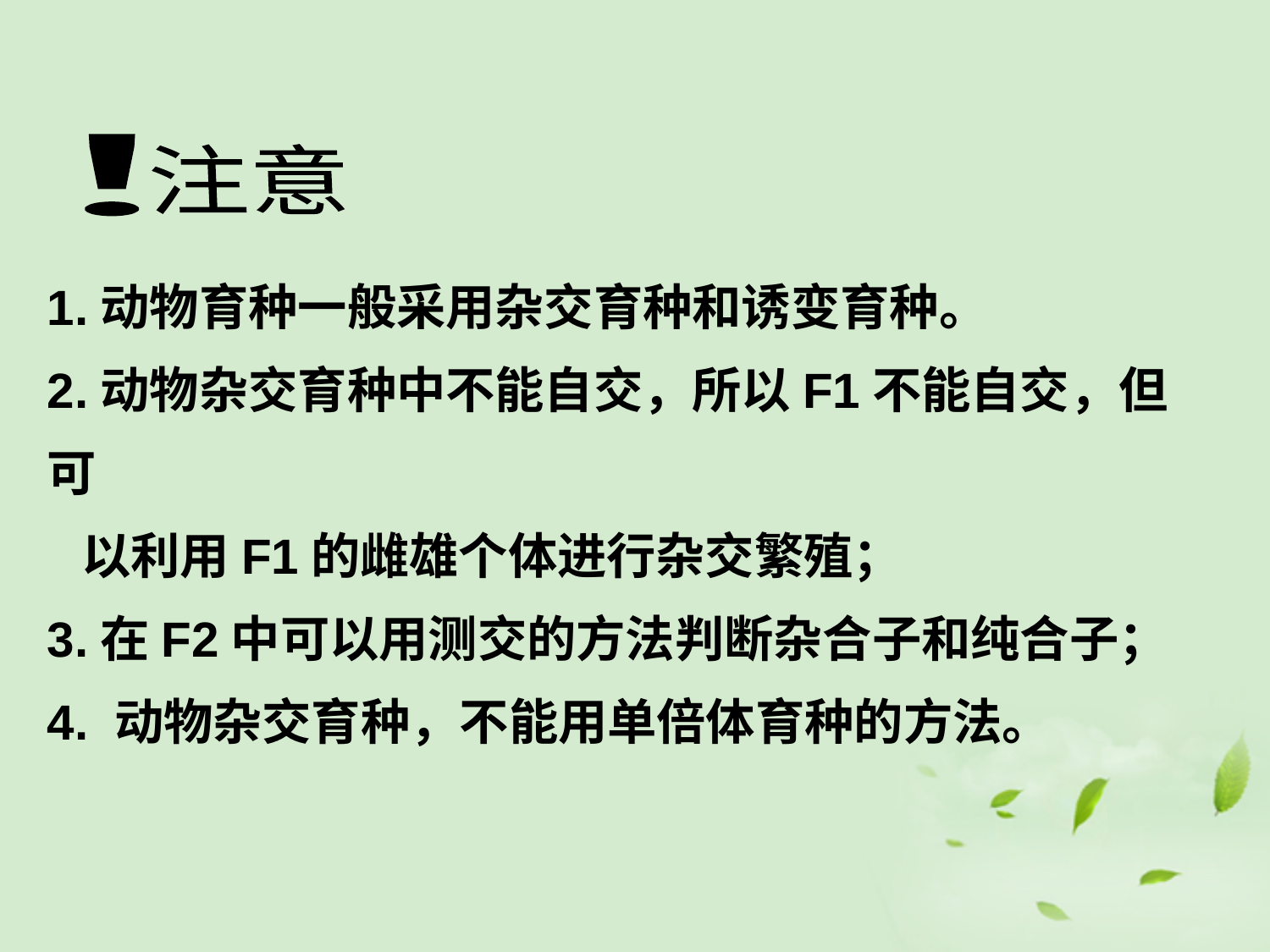

！
注意
1.动物育种一般采用杂交育种和诱变育种。
2.动物杂交育种中不能自交，所以F1不能自交，但可
  以利用F1的雌雄个体进行杂交繁殖；
3.在F2中可以用测交的方法判断杂合子和纯合子；
4. 动物杂交育种，不能用单倍体育种的方法。